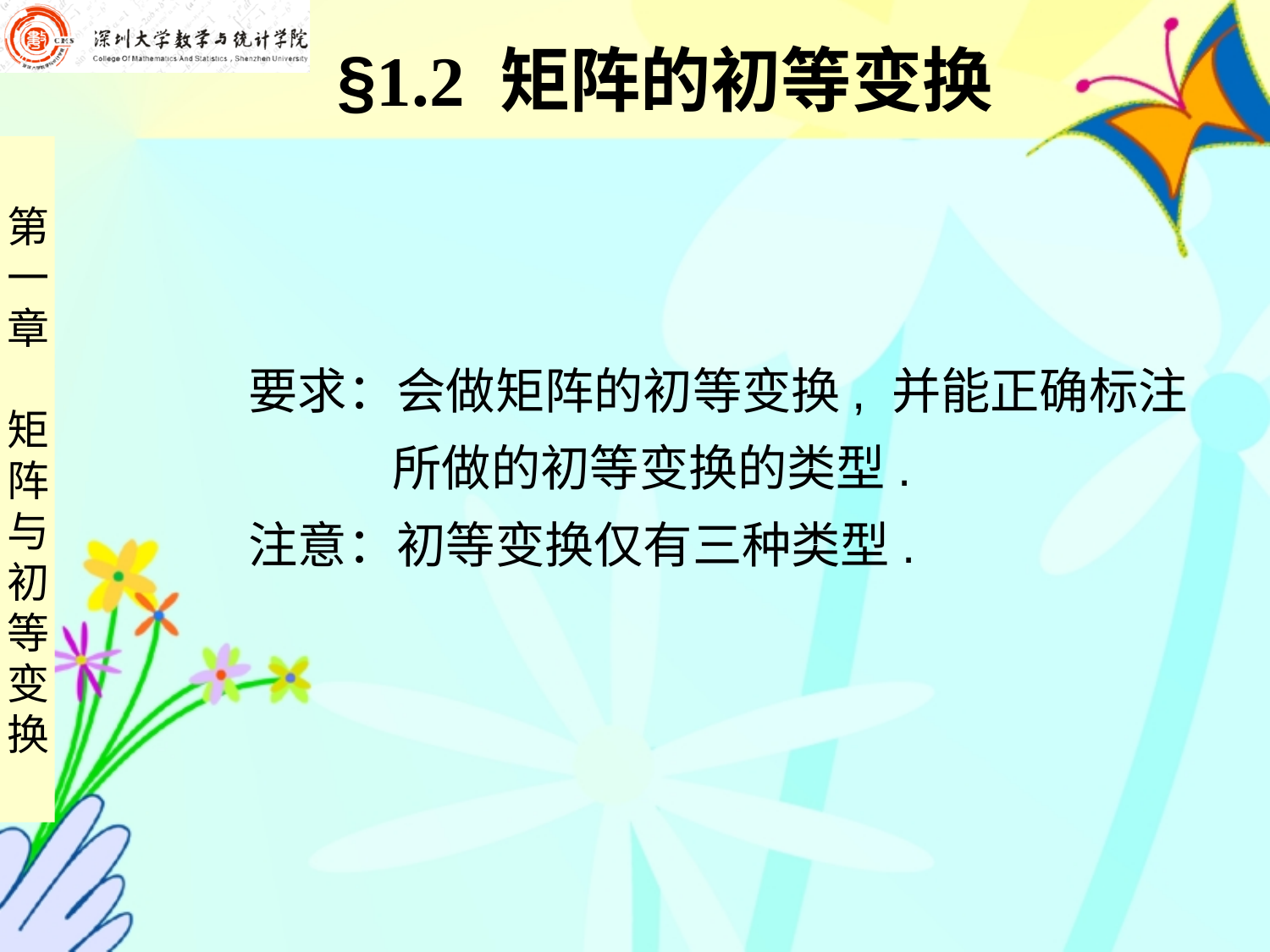

§1.2 矩阵的初等变换
要求：会做矩阵的初等变换, 并能正确标注
            所做的初等变换的类型.
注意：初等变换仅有三种类型.